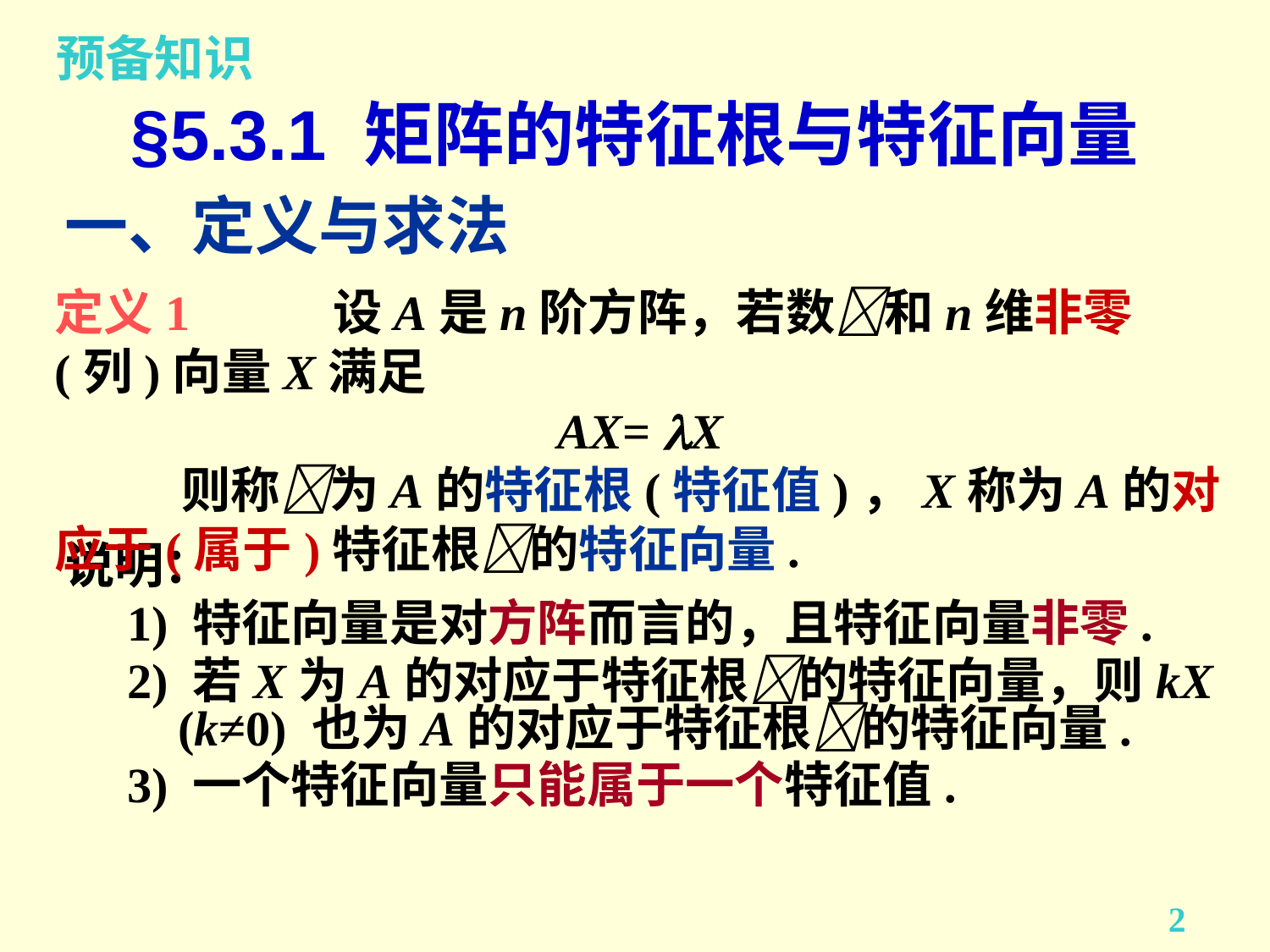

预备知识
# §5.3.1 矩阵的特征根与特征向量
一、定义与求法
定义1	 设A是n阶方阵，若数λ和n维非零(列)向量X满足
AX= λX
	则称λ为A的特征根(特征值)，X称为A的对应于(属于)特征根λ的特征向量.
说明：
     1) 特征向量是对方阵而言的，且特征向量非零.
     2) 若X为A的对应于特征根λ的特征向量，则kX (k≠0) 也为A的对应于特征根λ的特征向量.
     3) 一个特征向量只能属于一个特征值.